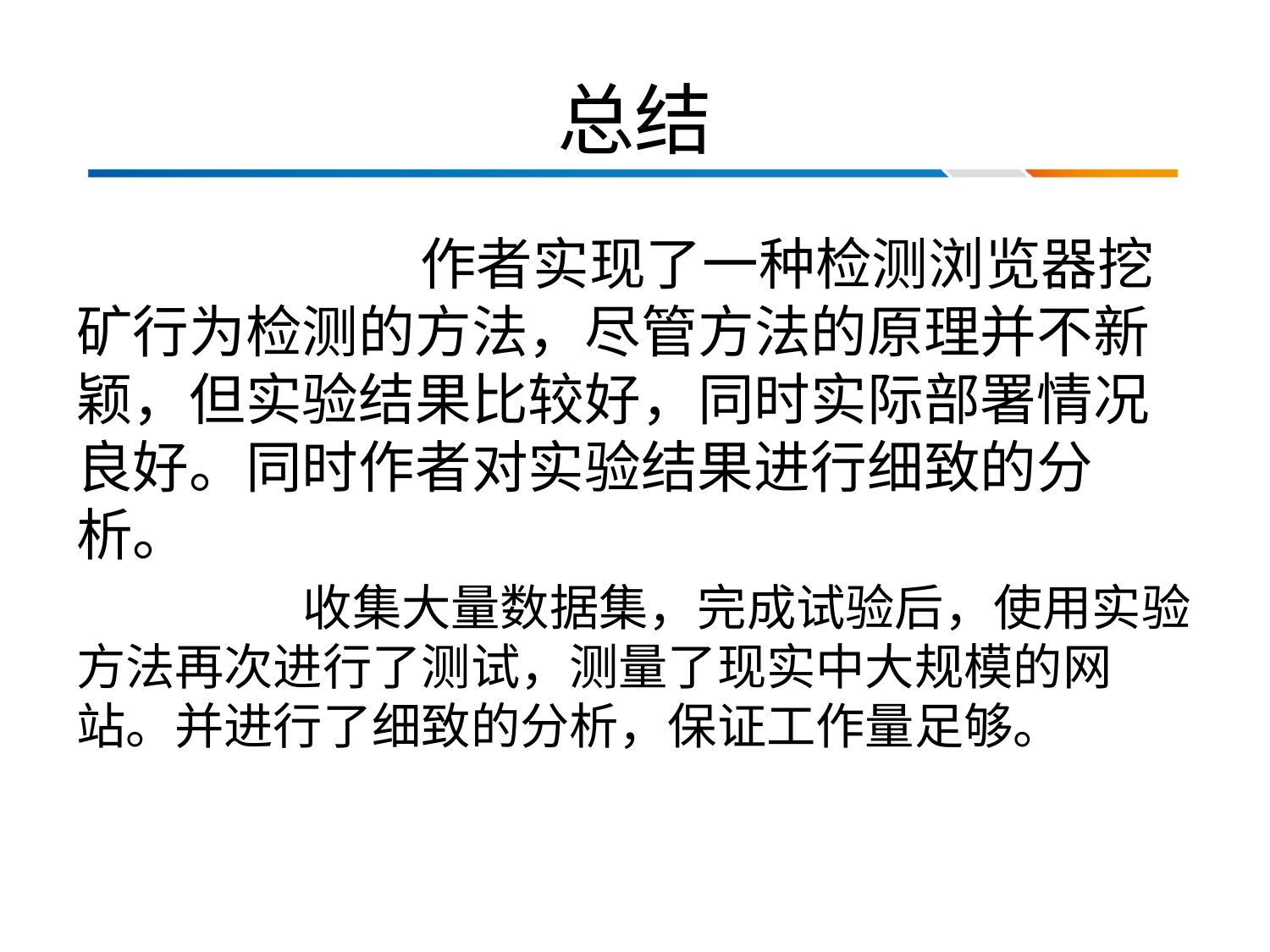

# 总结
		      作者实现了一种检测浏览器挖矿行为检测的方法，尽管方法的原理并不新颖，但实验结果比较好，同时实际部署情况良好。同时作者对实验结果进行细致的分析。
	        收集大量数据集，完成试验后，使用实验方法再次进行了测试，测量了现实中大规模的网站。并进行了细致的分析，保证工作量足够。